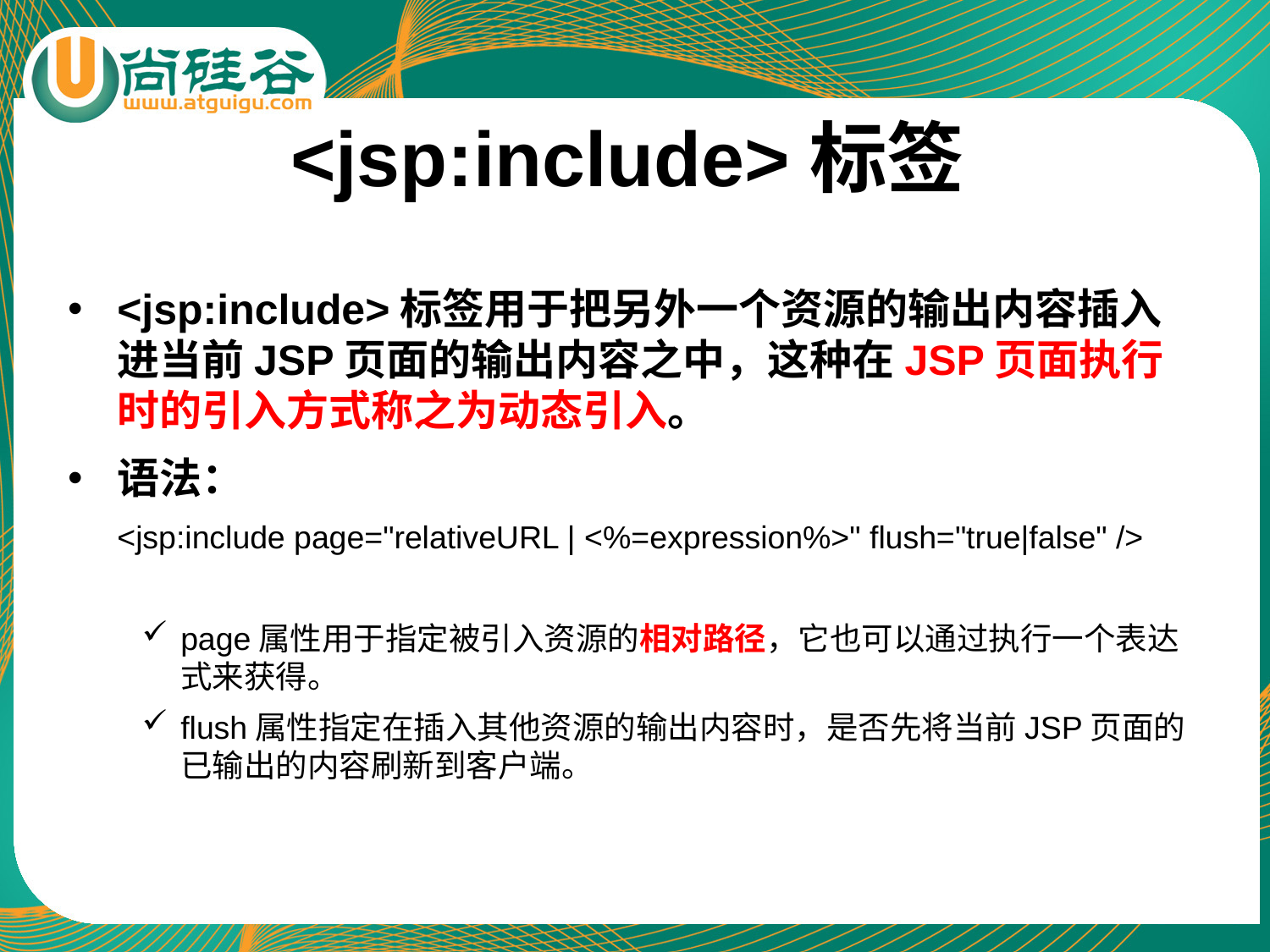

# <jsp:include>标签
<jsp:include>标签用于把另外一个资源的输出内容插入进当前JSP页面的输出内容之中，这种在JSP页面执行时的引入方式称之为动态引入。
语法：
	<jsp:include page="relativeURL | <%=expression%>" flush="true|false" />

page属性用于指定被引入资源的相对路径，它也可以通过执行一个表达式来获得。
flush属性指定在插入其他资源的输出内容时，是否先将当前JSP页面的已输出的内容刷新到客户端。